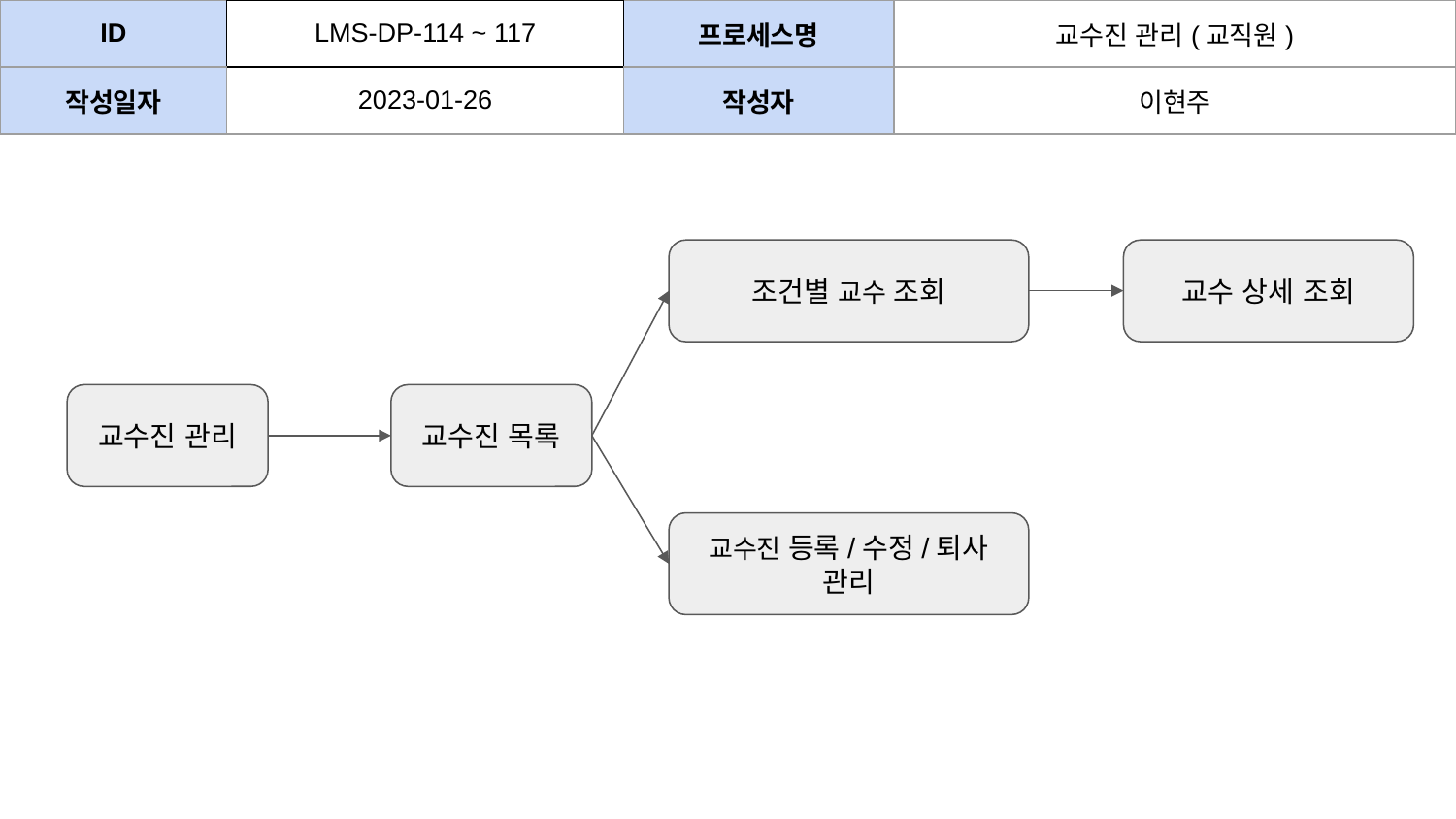

| ID | LMS-DP-114 ~ 117 | 프로세스명 | 교수진 관리(교직원) |  |  |
| --- | --- | --- | --- | --- | --- |
| 작성일자 | 2023-01-26 | 작성자 | 이현주 |  |  |
조건별 교수 조회
교수 상세 조회
교수진 관리
교수진 목록
교수진 등록/수정/퇴사 관리